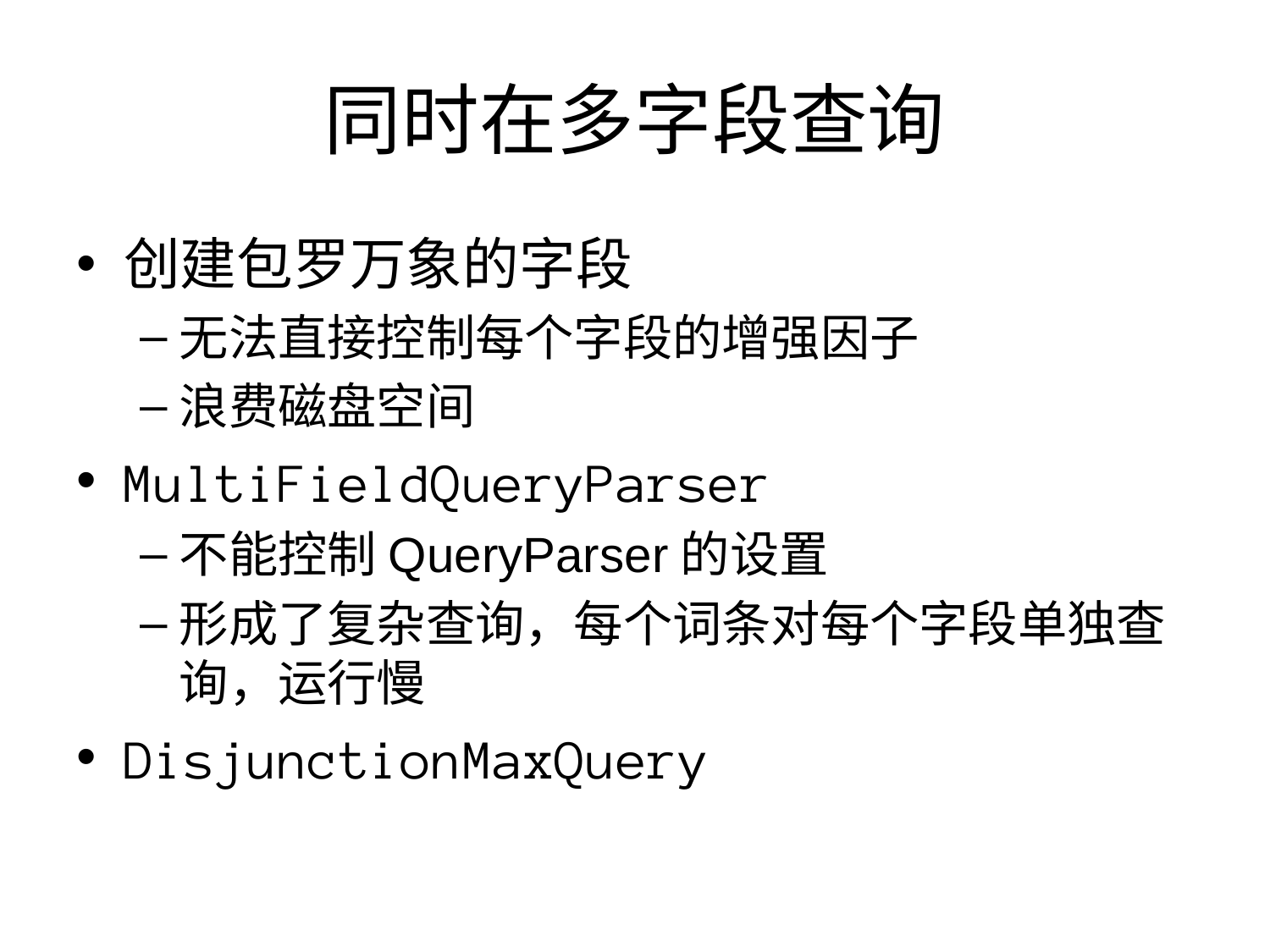

# 同时在多字段查询
创建包罗万象的字段
无法直接控制每个字段的增强因子
浪费磁盘空间
MultiFieldQueryParser
不能控制QueryParser的设置
形成了复杂查询，每个词条对每个字段单独查询，运行慢
DisjunctionMaxQuery